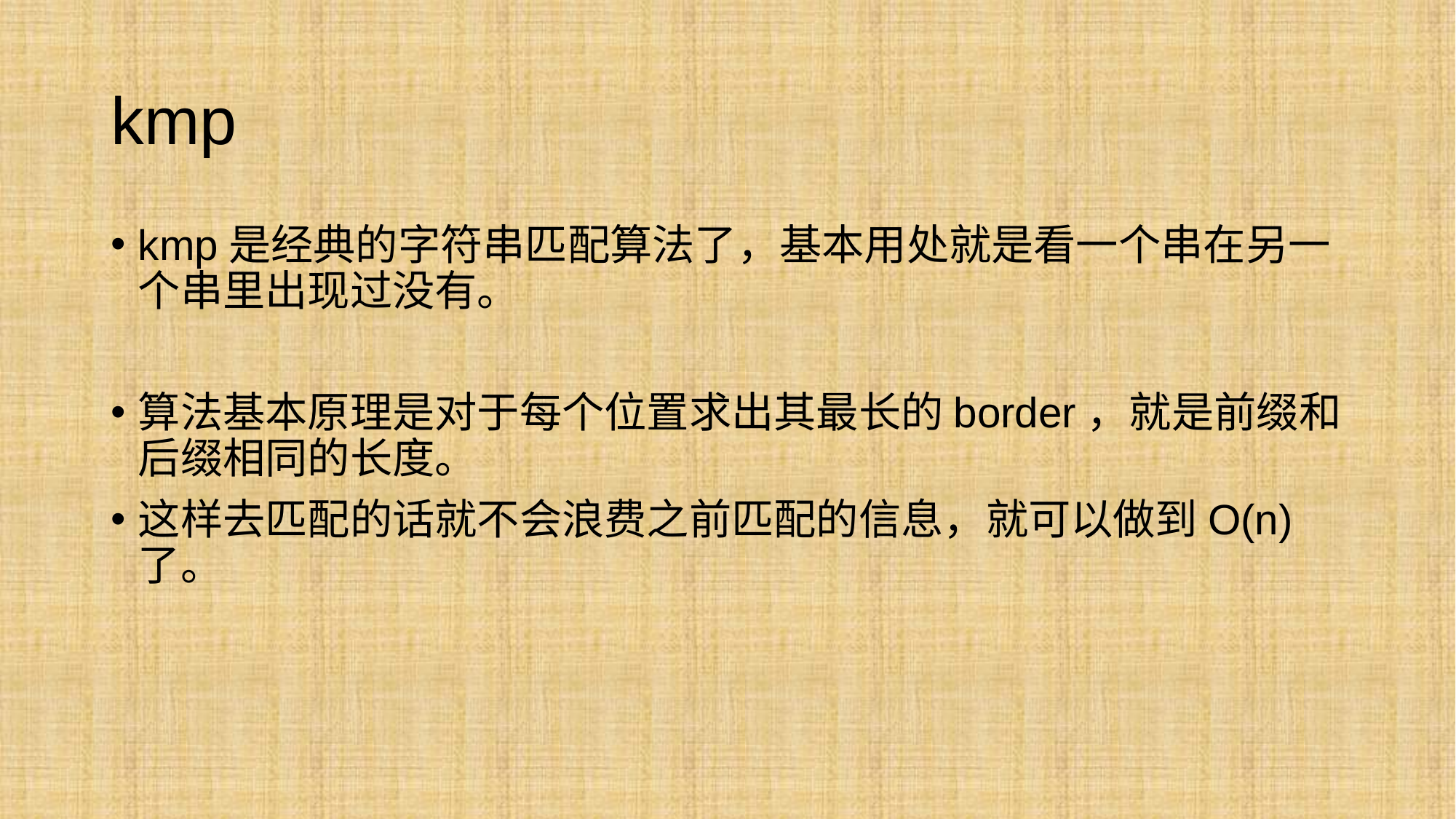

# kmp
kmp是经典的字符串匹配算法了，基本用处就是看一个串在另一个串里出现过没有。

算法基本原理是对于每个位置求出其最长的border，就是前缀和后缀相同的长度。
这样去匹配的话就不会浪费之前匹配的信息，就可以做到O(n)了。